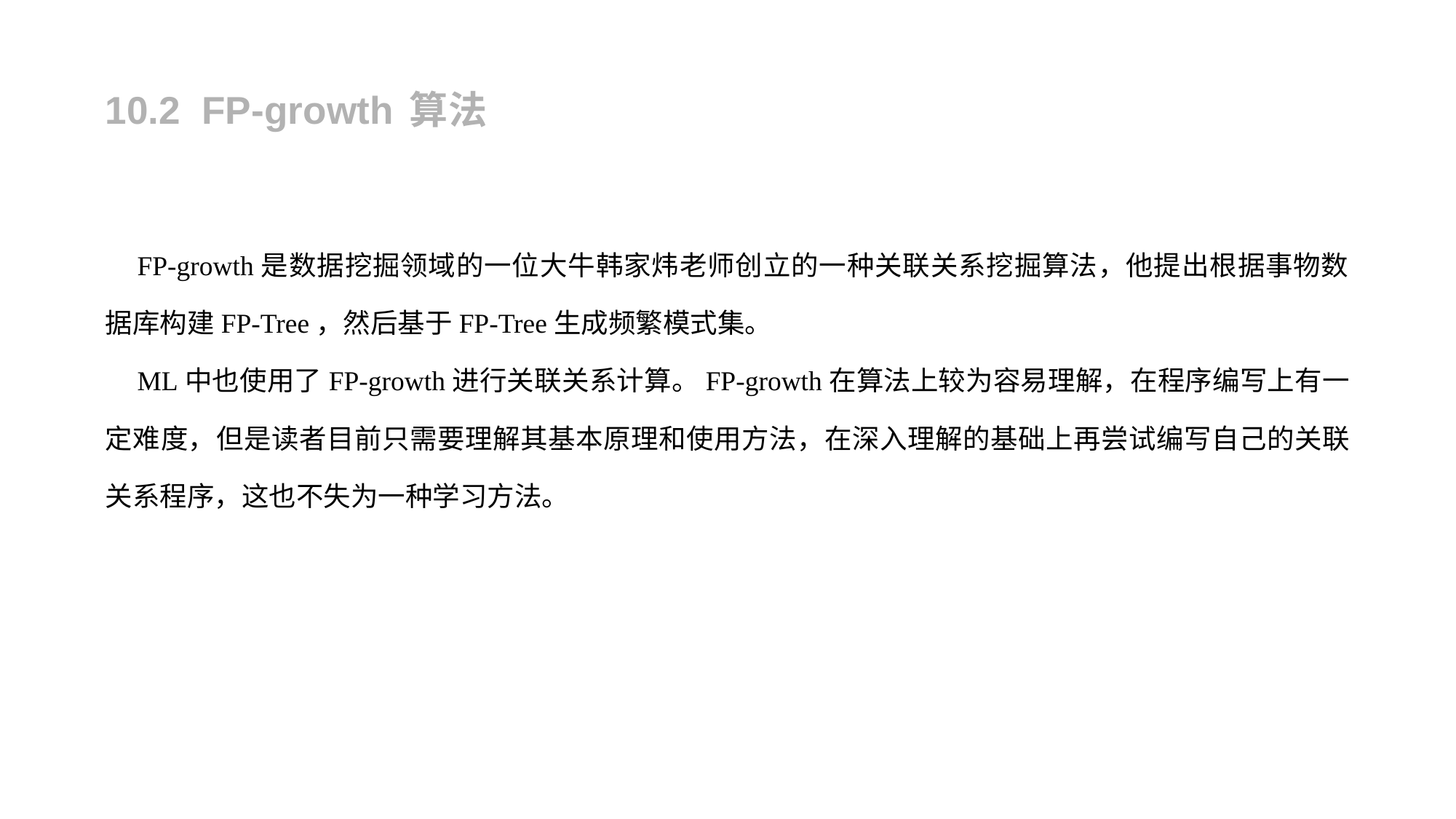

# 10.2  FP-growth算法
FP-growth是数据挖掘领域的一位大牛韩家炜老师创立的一种关联关系挖掘算法，他提出根据事物数据库构建FP-Tree，然后基于FP-Tree生成频繁模式集。
ML中也使用了FP-growth进行关联关系计算。FP-growth在算法上较为容易理解，在程序编写上有一定难度，但是读者目前只需要理解其基本原理和使用方法，在深入理解的基础上再尝试编写自己的关联关系程序，这也不失为一种学习方法。